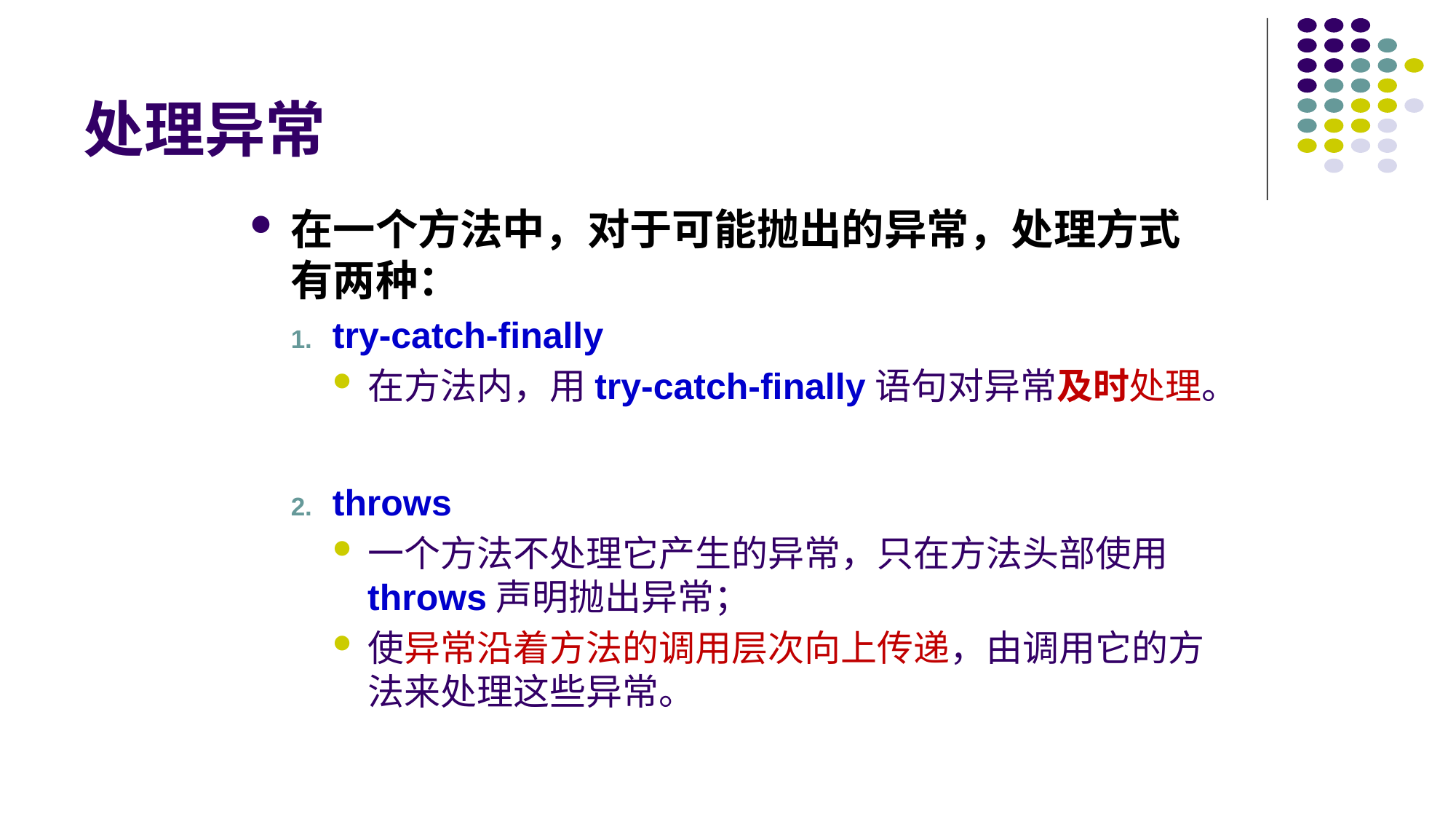

# 处理异常
在一个方法中，对于可能抛出的异常，处理方式有两种：
try-catch-finally
在方法内，用try-catch-finally语句对异常及时处理。

throws
一个方法不处理它产生的异常，只在方法头部使用throws声明抛出异常；
使异常沿着方法的调用层次向上传递，由调用它的方法来处理这些异常。

32